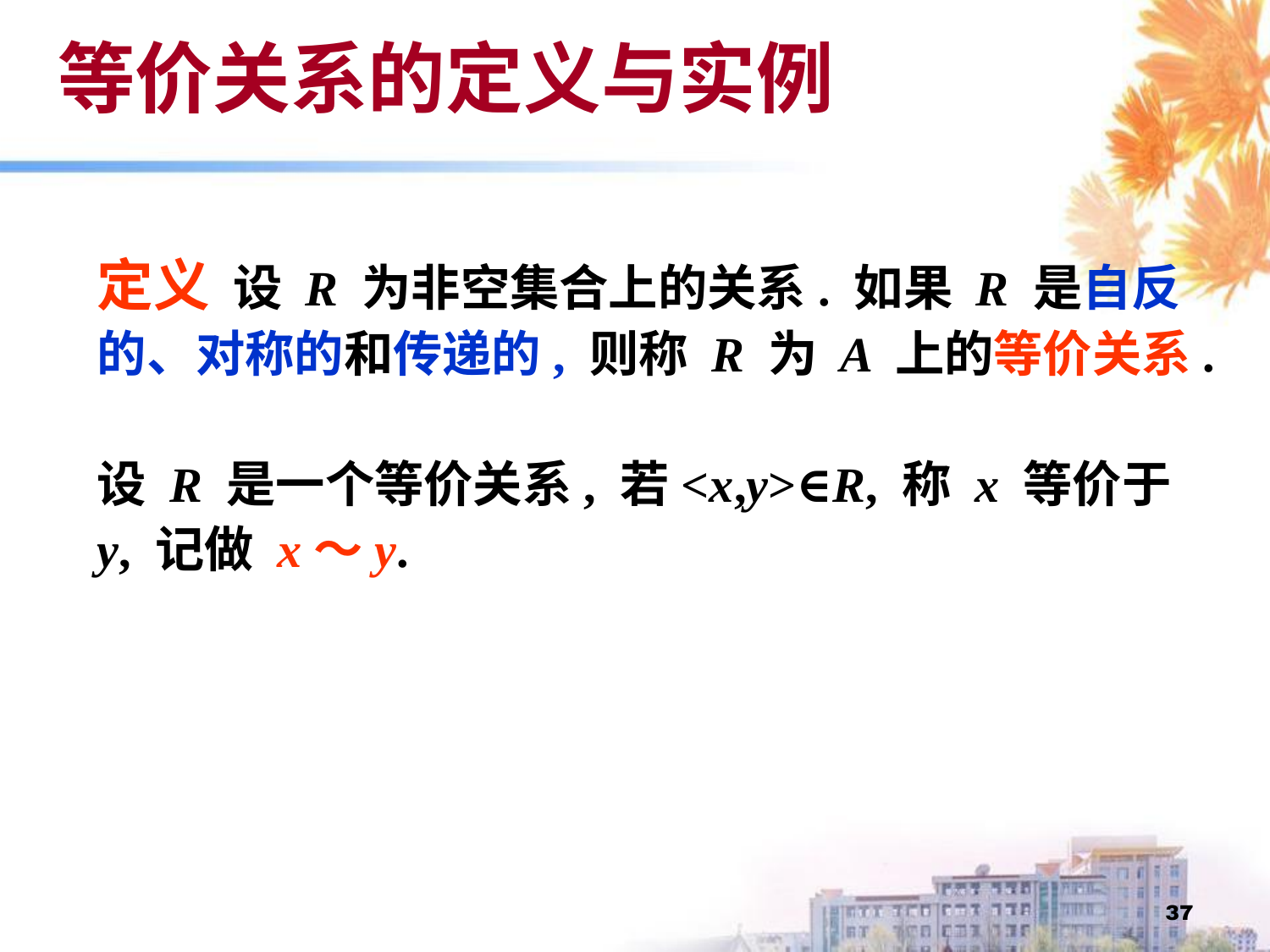

# 等价关系的定义与实例
定义  设 R 为非空集合上的关系. 如果 R 是自反的、对称的和传递的, 则称 R 为 A 上的等价关系.
设 R 是一个等价关系, 若<x,y>∈R, 称 x 等价于y, 记做 x～y.

37